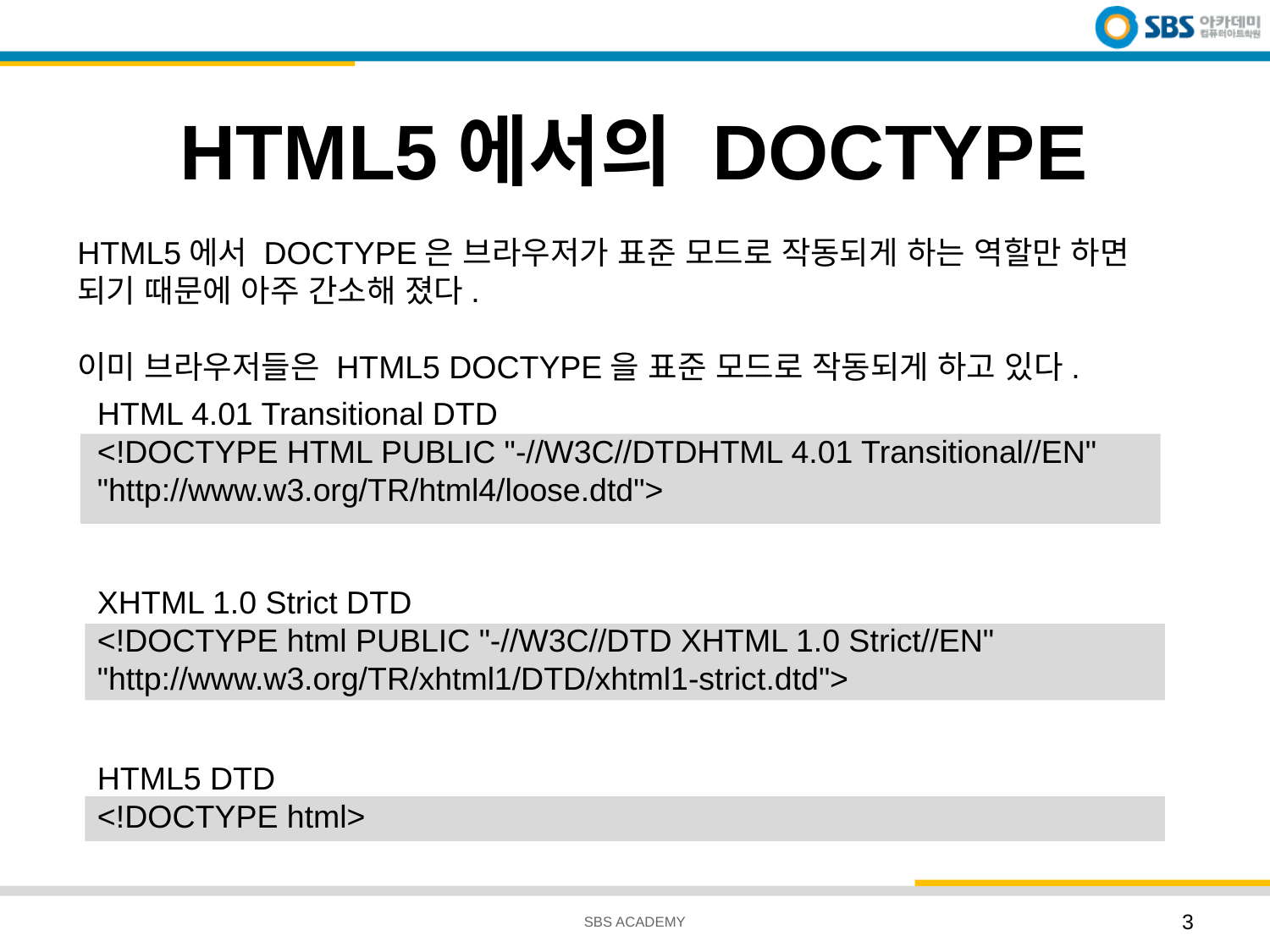

# HTML5에서의 DOCTYPE
HTML5에서 DOCTYPE은 브라우저가 표준 모드로 작동되게 하는 역할만 하면 되기 때문에 아주 간소해 졌다.
이미 브라우저들은 HTML5 DOCTYPE을 표준 모드로 작동되게 하고 있다.
HTML 4.01 Transitional DTD
<!DOCTYPE HTML PUBLIC "-//W3C//DTDHTML 4.01 Transitional//EN"
"http://www.w3.org/TR/html4/loose.dtd">

XHTML 1.0 Strict DTD
<!DOCTYPE html PUBLIC "-//W3C//DTD XHTML 1.0 Strict//EN"
"http://www.w3.org/TR/xhtml1/DTD/xhtml1-strict.dtd">

HTML5 DTD
<!DOCTYPE html>

SBS ACADEMY
3